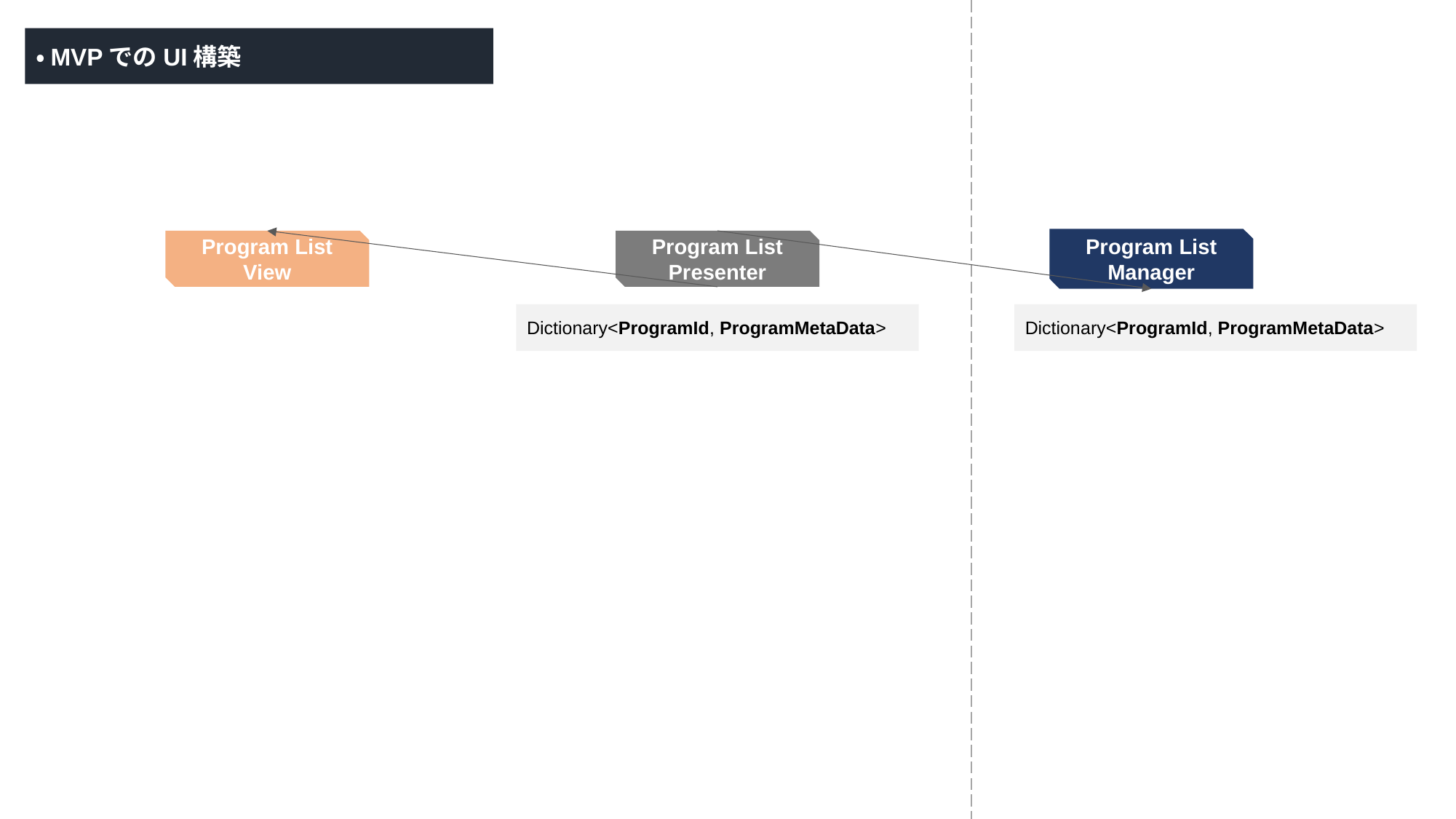

・MVPでのUI構築
Program List
Manager
Program List
View
Program List
Presenter
Dictionary<ProgramId, ProgramMetaData>
Dictionary<ProgramId, ProgramMetaData>